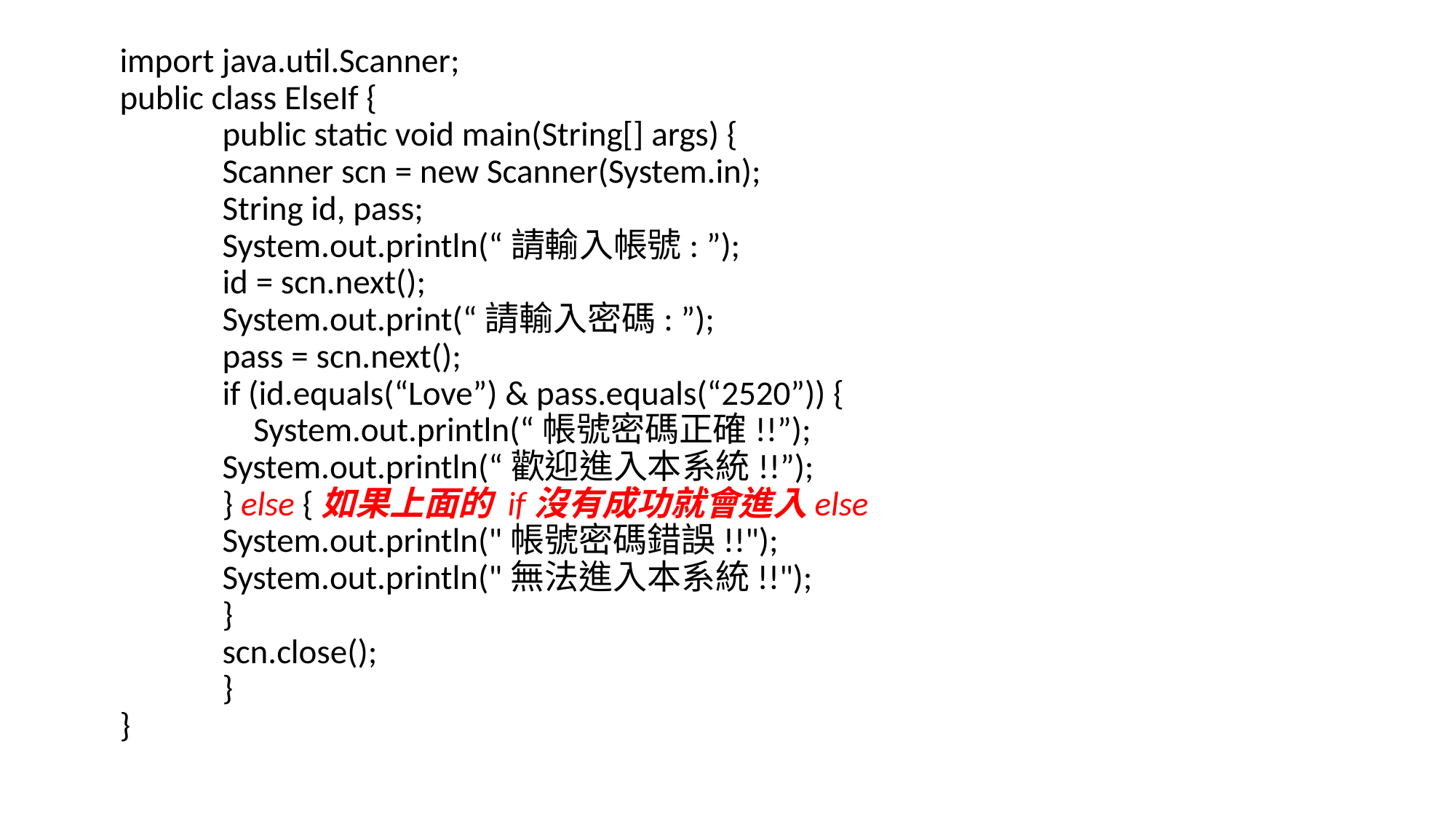

# import java.util.Scanner; public class ElseIf { public static void main(String[] args) { Scanner scn = new Scanner(System.in); String id, pass; System.out.println(“請輸入帳號: ”); id = scn.next(); System.out.print(“請輸入密碼: ”); pass = scn.next(); if (id.equals(“Love”) & pass.equals(“2520”)) { System.out.println(“帳號密碼正確!!”); System.out.println(“歡迎進入本系統!!”); } else {如果上面的 if沒有成功就會進入else System.out.println("帳號密碼錯誤!!"); System.out.println("無法進入本系統!!"); } scn.close(); } }